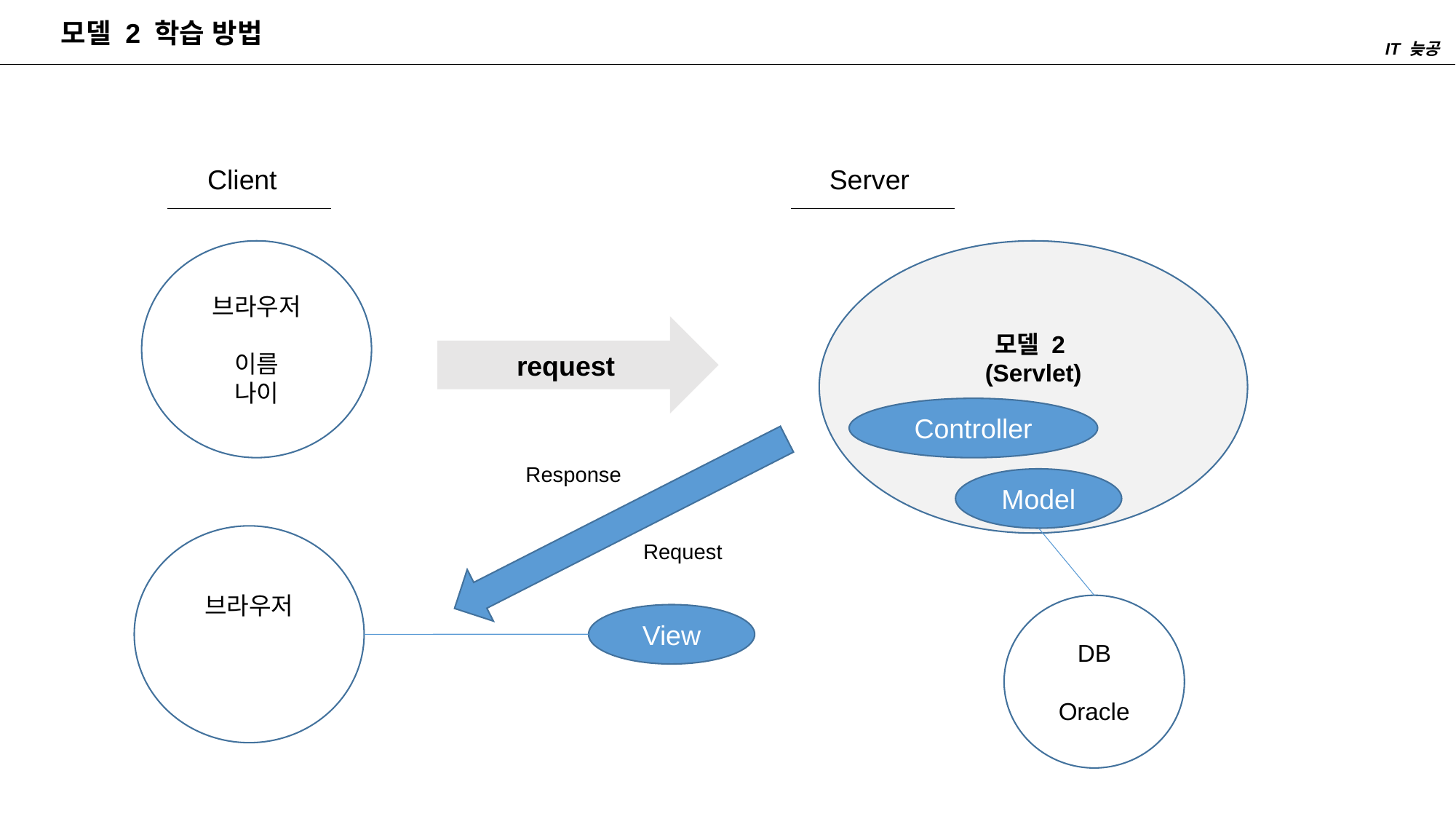

모델 2 학습 방법
IT 늦공
Client
Server
브라우저

이름
나이
모델 2
(Servlet)

request

Controller
Response
Model
브라우저

Request
DB

Oracle
View